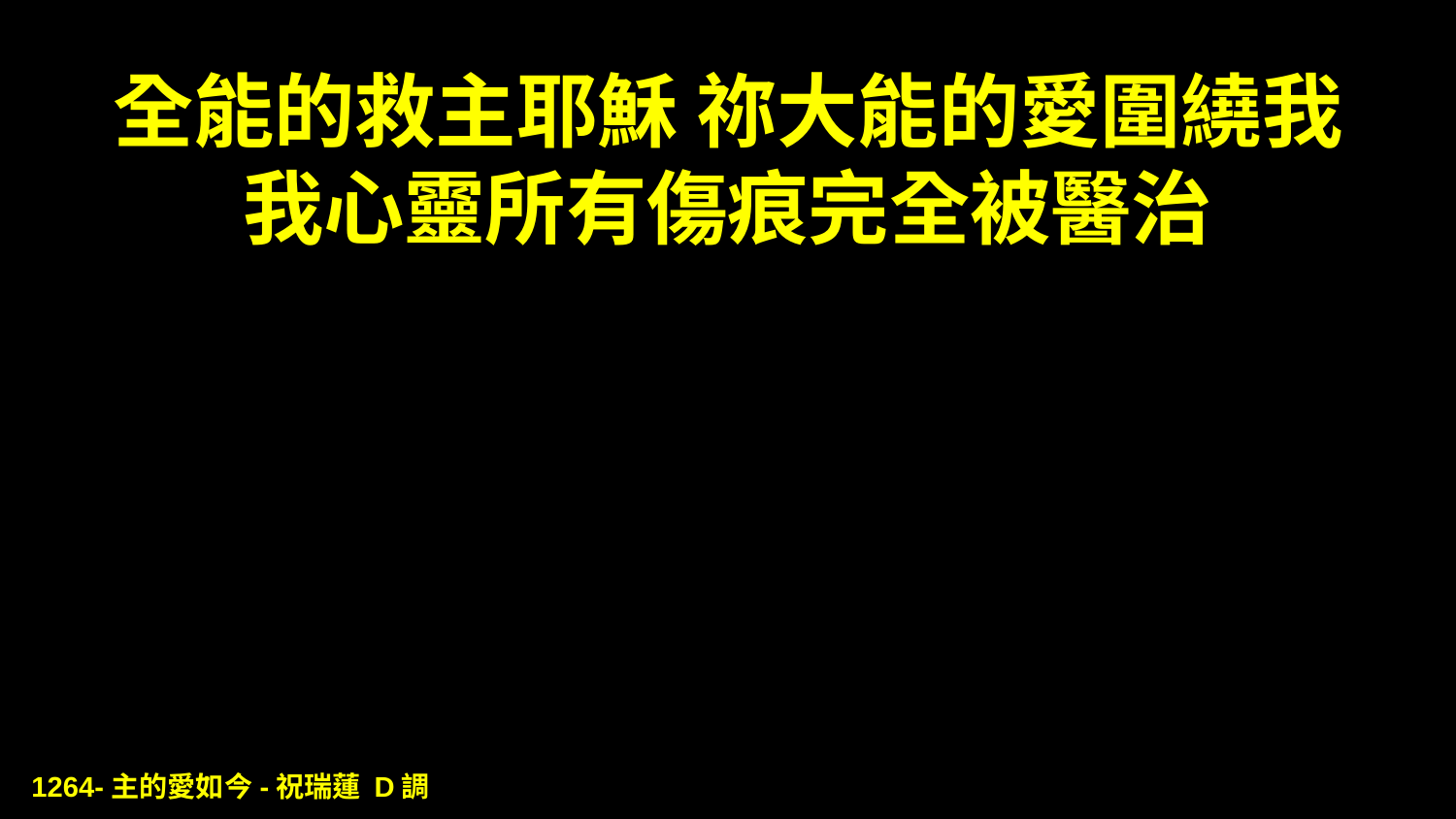

# 全能的救主耶穌 祢大能的愛圍繞我 我心靈所有傷痕完全被醫治
1264-主的愛如今-祝瑞蓮 D調